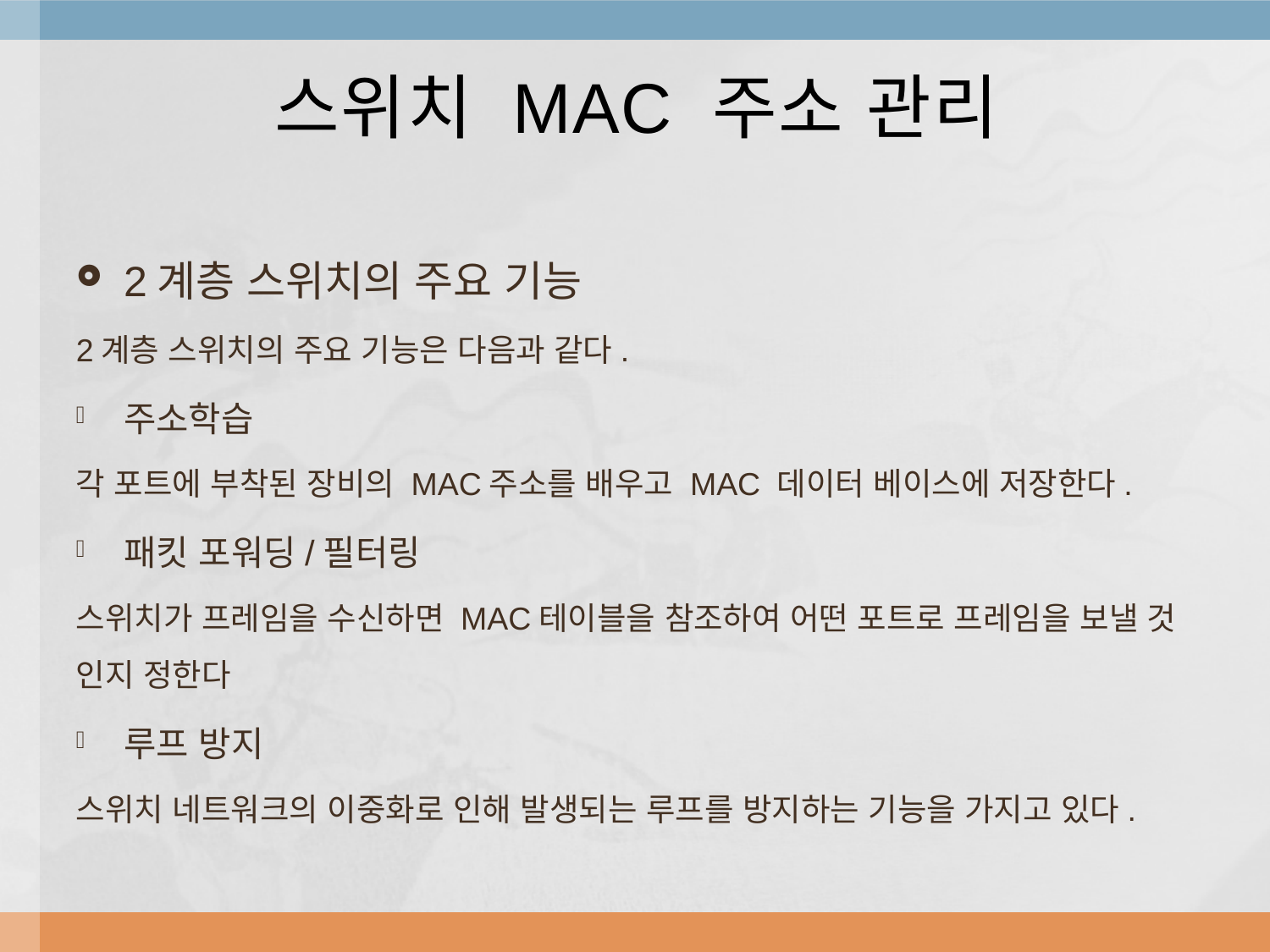

# 스위치 MAC 주소 관리
2계층 스위치의 주요 기능
2계층 스위치의 주요 기능은 다음과 같다.
주소학습
각 포트에 부착된 장비의 MAC주소를 배우고 MAC 데이터 베이스에 저장한다.
패킷 포워딩/필터링
스위치가 프레임을 수신하면 MAC테이블을 참조하여 어떤 포트로 프레임을 보낼 것 인지 정한다
루프 방지
스위치 네트워크의 이중화로 인해 발생되는 루프를 방지하는 기능을 가지고 있다.